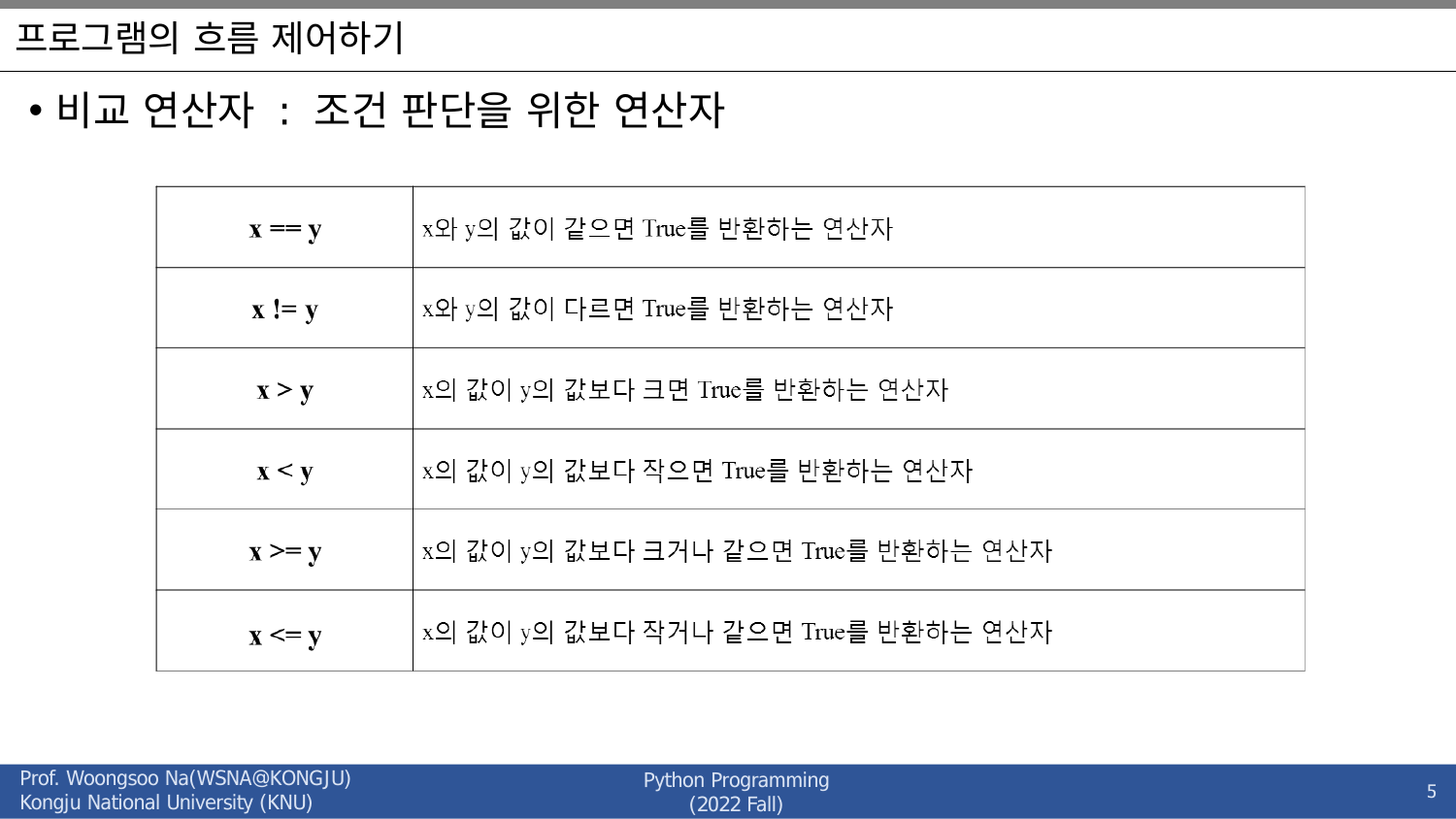

# 프로그램의 흐름 제어하기
비교 연산자 : 조건 판단을 위한 연산자

5